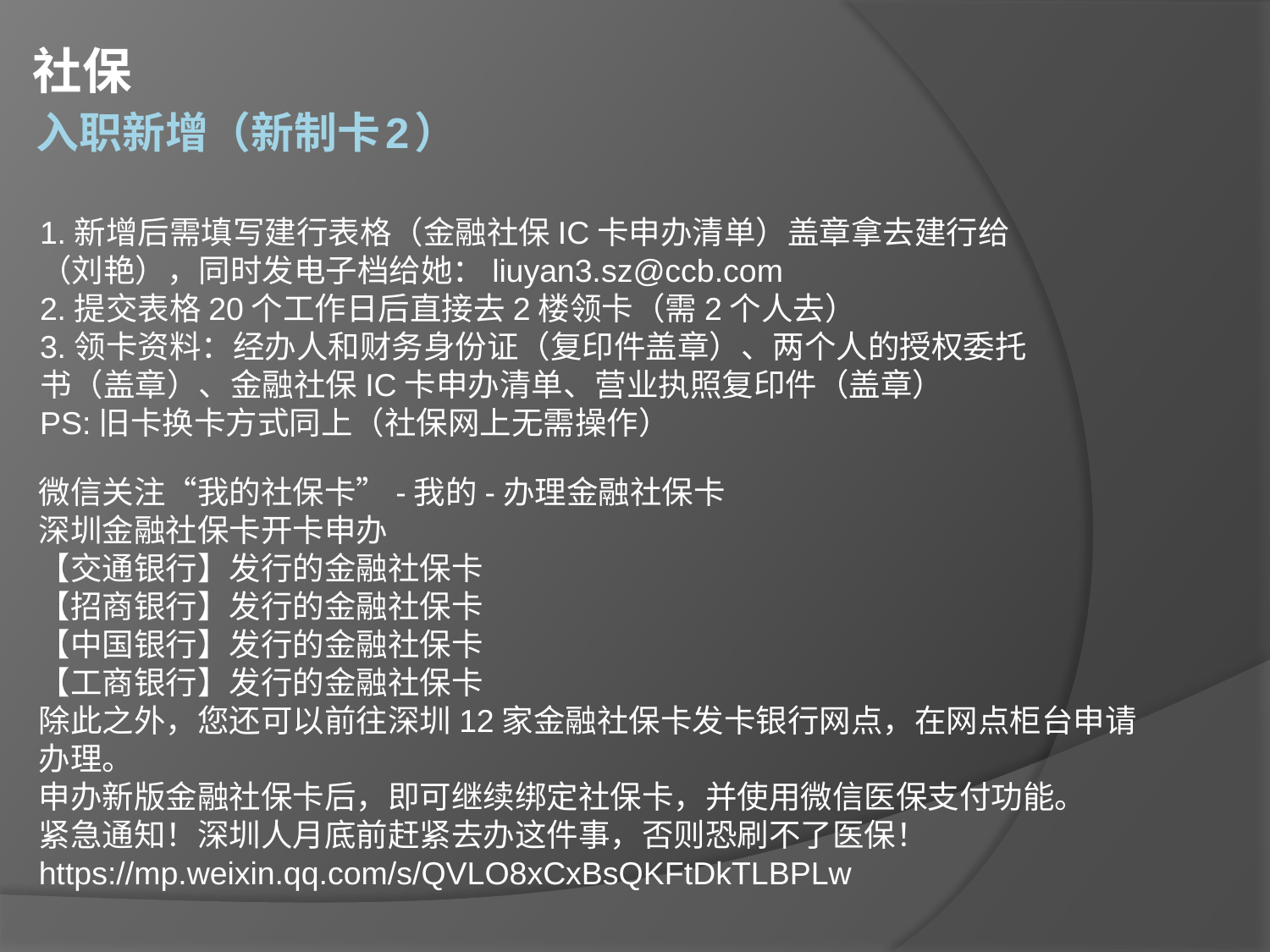

社保
# 入职新增（新制卡2）
1.新增后需填写建行表格（金融社保IC卡申办清单）盖章拿去建行给（刘艳），同时发电子档给她：liuyan3.sz@ccb.com
2.提交表格20个工作日后直接去2楼领卡（需2个人去）
3.领卡资料：经办人和财务身份证（复印件盖章）、两个人的授权委托书（盖章）、金融社保IC卡申办清单、营业执照复印件（盖章）
PS:旧卡换卡方式同上（社保网上无需操作）
微信关注“我的社保卡”-我的-办理金融社保卡
深圳金融社保卡开卡申办
【交通银行】发行的金融社保卡
【招商银行】发行的金融社保卡
【中国银行】发行的金融社保卡
【工商银行】发行的金融社保卡
除此之外，您还可以前往深圳12家金融社保卡发卡银行网点，在网点柜台申请办理。
申办新版金融社保卡后，即可继续绑定社保卡，并使用微信医保支付功能。
紧急通知！深圳人月底前赶紧去办这件事，否则恐刷不了医保！  https://mp.weixin.qq.com/s/QVLO8xCxBsQKFtDkTLBPLw